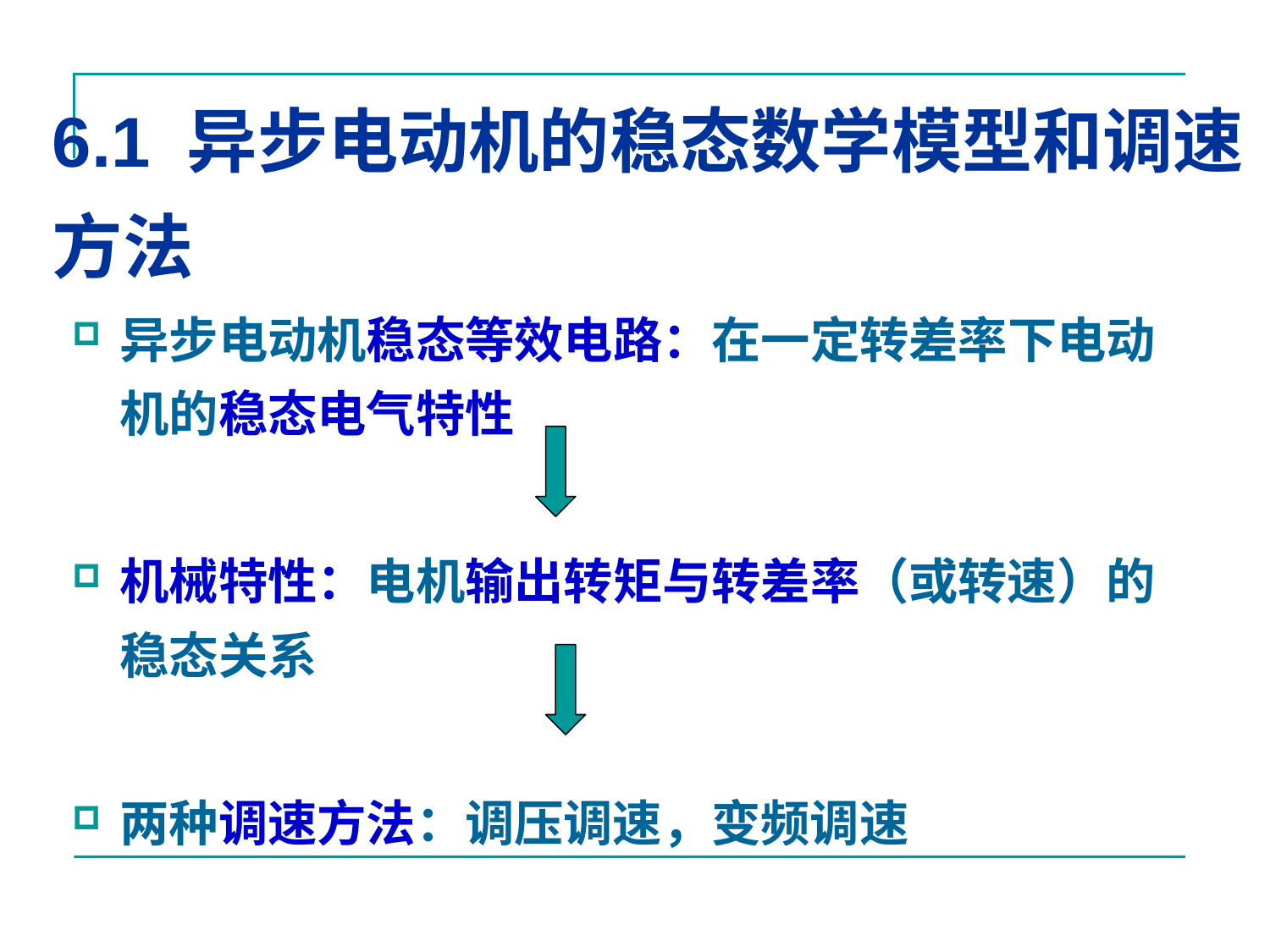

# 6.1 异步电动机的稳态数学模型和调速方法
异步电动机稳态等效电路：在一定转差率下电动机的稳态电气特性

机械特性：电机输出转矩与转差率（或转速）的稳态关系

两种调速方法：调压调速，变频调速